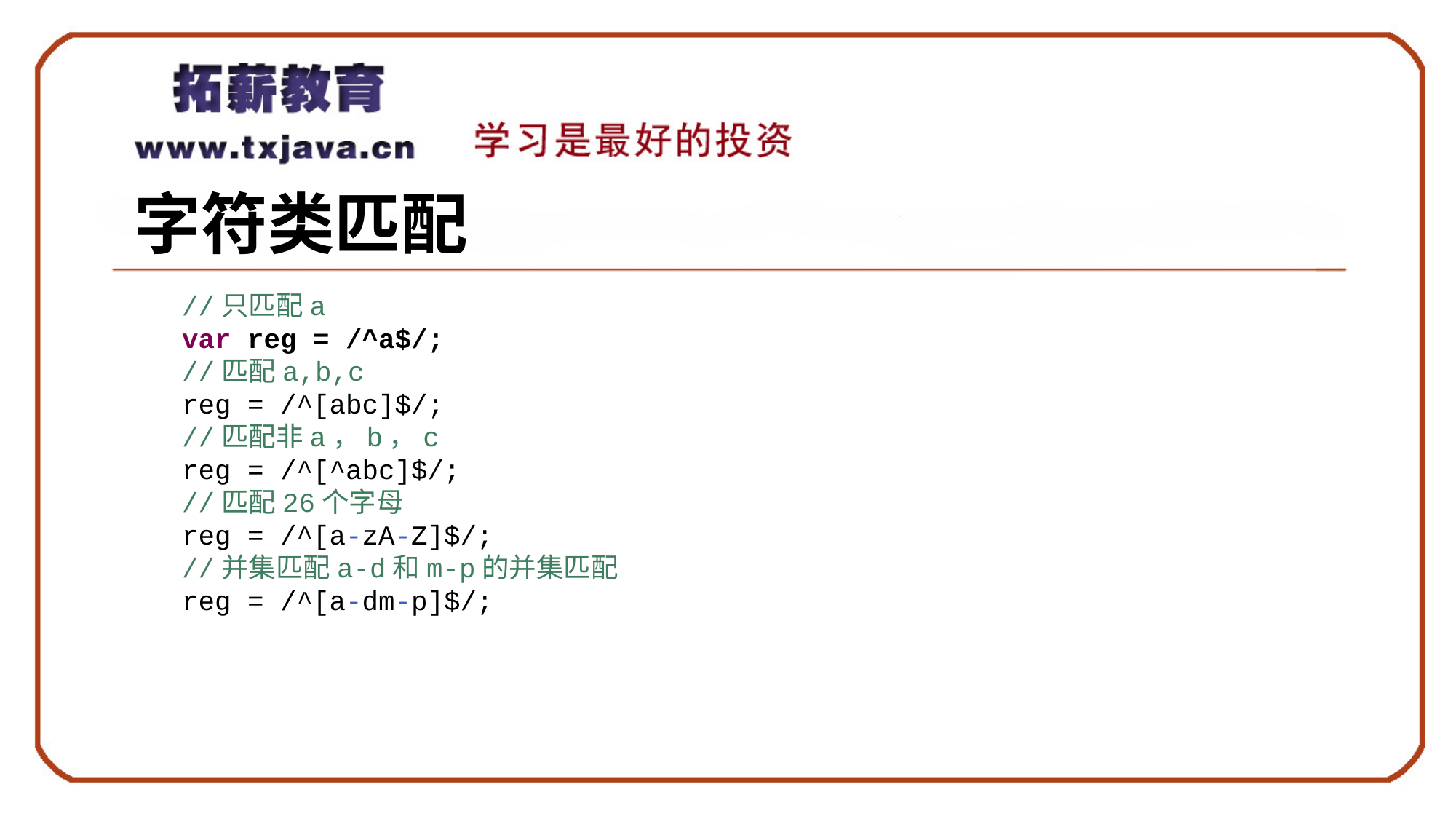

# 字符类匹配
//只匹配a
var reg = /^a$/;
//匹配a,b,c
reg = /^[abc]$/;
//匹配非a，b，c
reg = /^[^abc]$/;
//匹配26个字母
reg = /^[a-zA-Z]$/;
//并集匹配a-d和m-p的并集匹配
reg = /^[a-dm-p]$/;